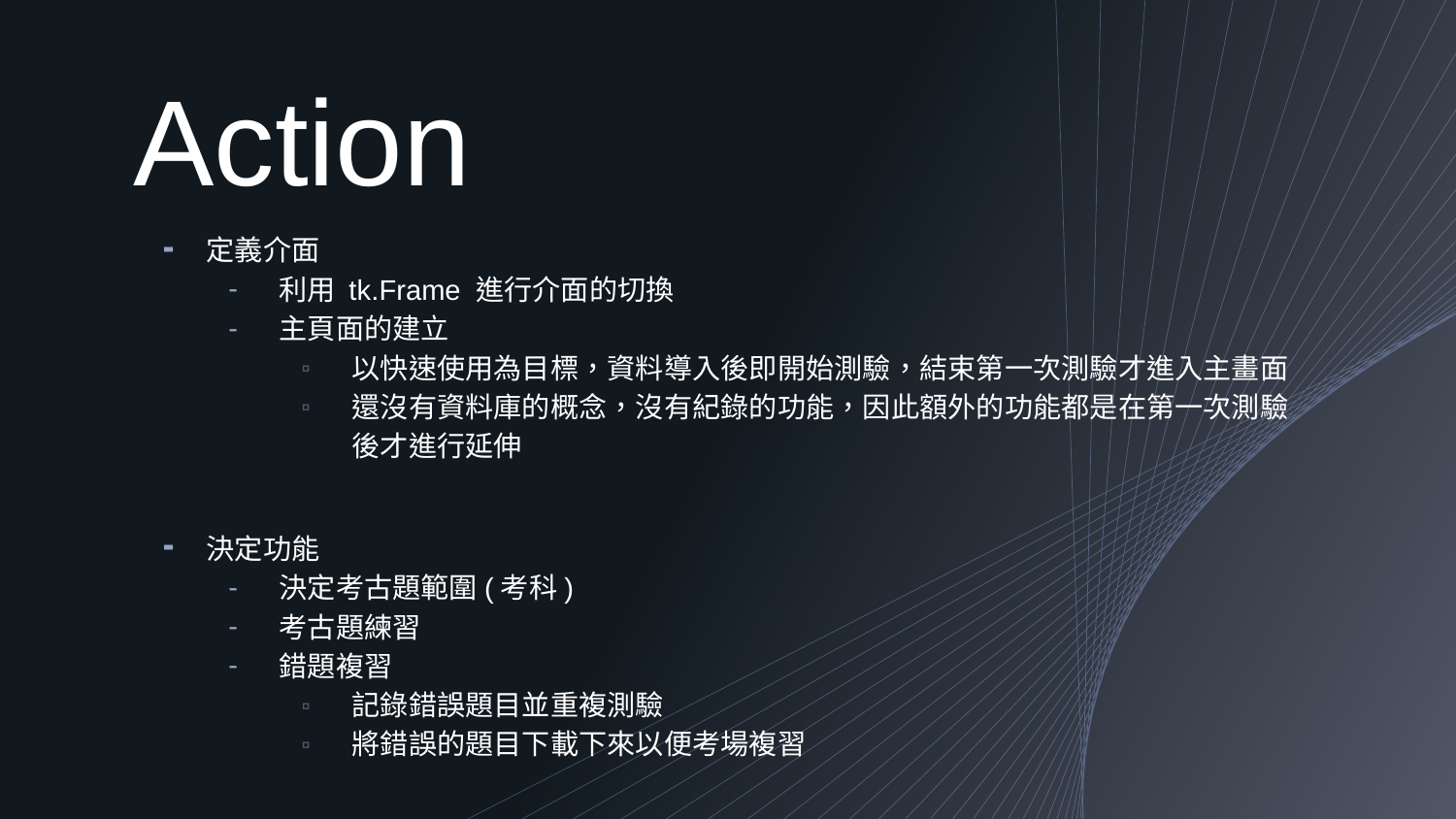

# Action
定義介面
利用 tk.Frame 進行介面的切換
主頁面的建立
以快速使用為目標，資料導入後即開始測驗，結束第一次測驗才進入主畫面
還沒有資料庫的概念，沒有紀錄的功能，因此額外的功能都是在第一次測驗後才進行延伸

決定功能
決定考古題範圍(考科)
考古題練習
錯題複習
記錄錯誤題目並重複測驗
將錯誤的題目下載下來以便考場複習